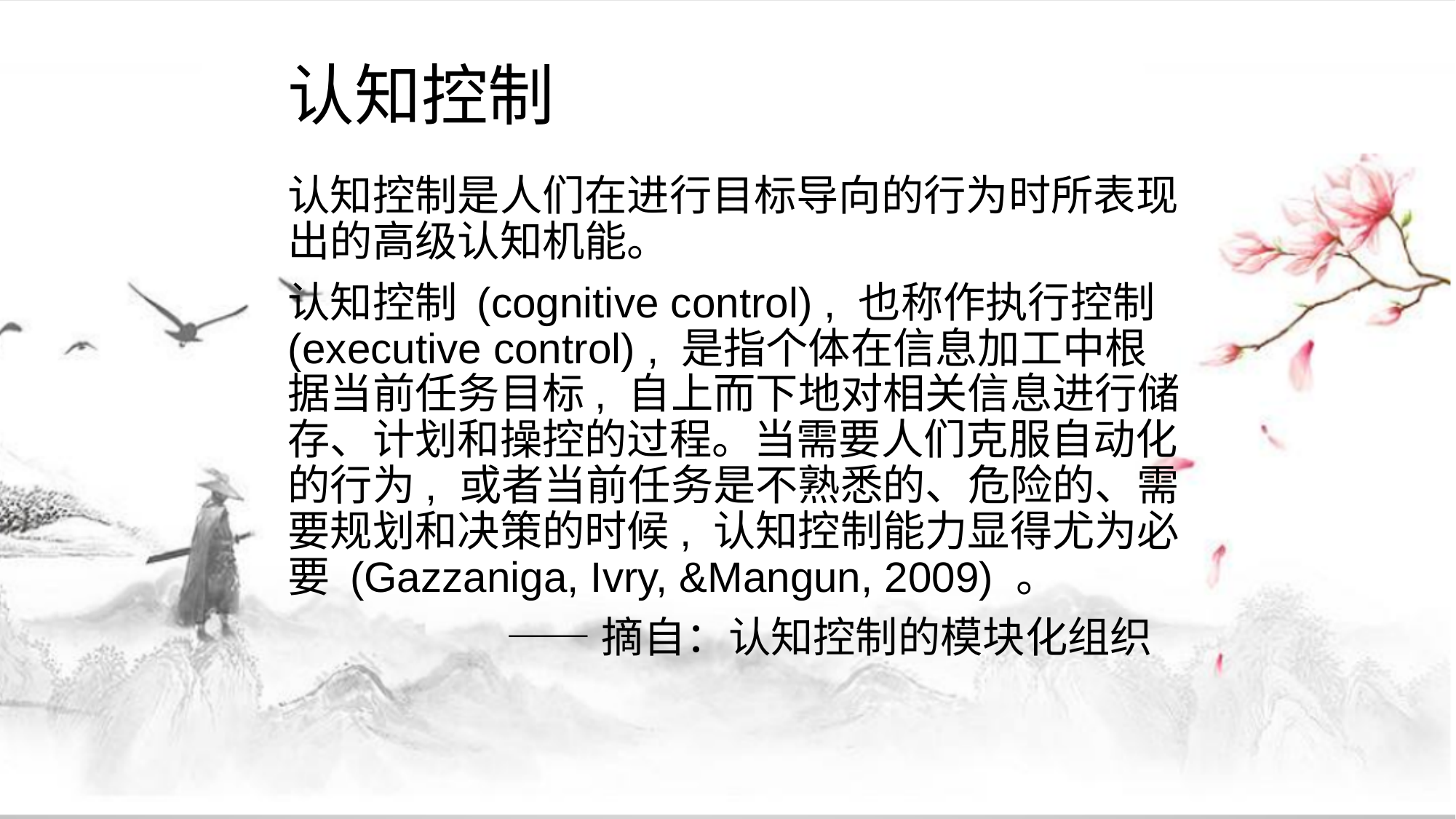

# 认知控制
认知控制是人们在进行目标导向的行为时所表现出的高级认知机能。
认知控制 (cognitive control) , 也称作执行控制 (executive control) , 是指个体在信息加工中根据当前任务目标, 自上而下地对相关信息进行储存、计划和操控的过程。当需要人们克服自动化的行为, 或者当前任务是不熟悉的、危险的、需要规划和决策的时候, 认知控制能力显得尤为必要 (Gazzaniga, Ivry, &Mangun, 2009) 。
		——摘自：认知控制的模块化组织